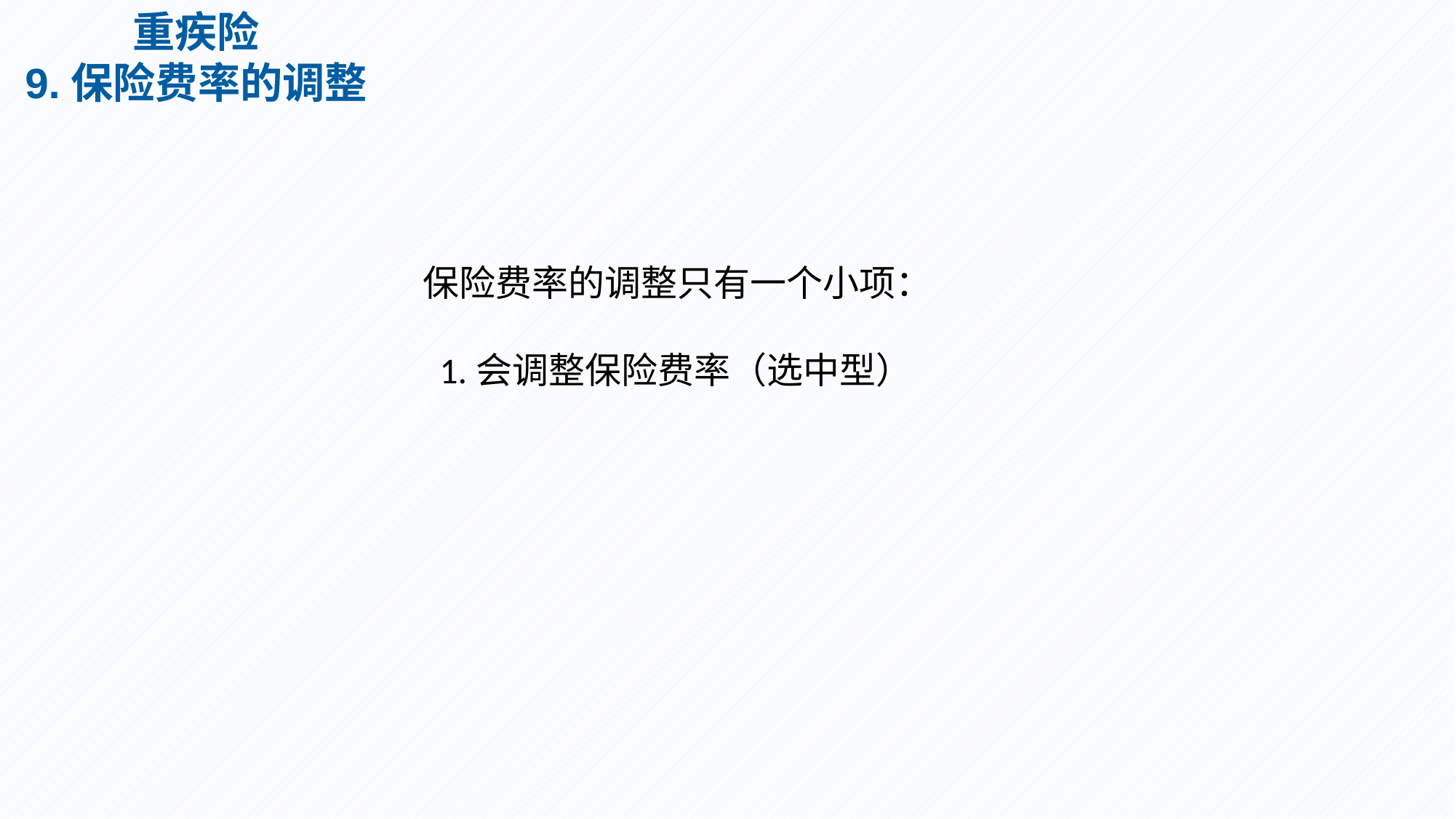

重疾险
9.保险费率的调整
保险费率的调整只有一个小项：

  1.会调整保险费率（选中型）